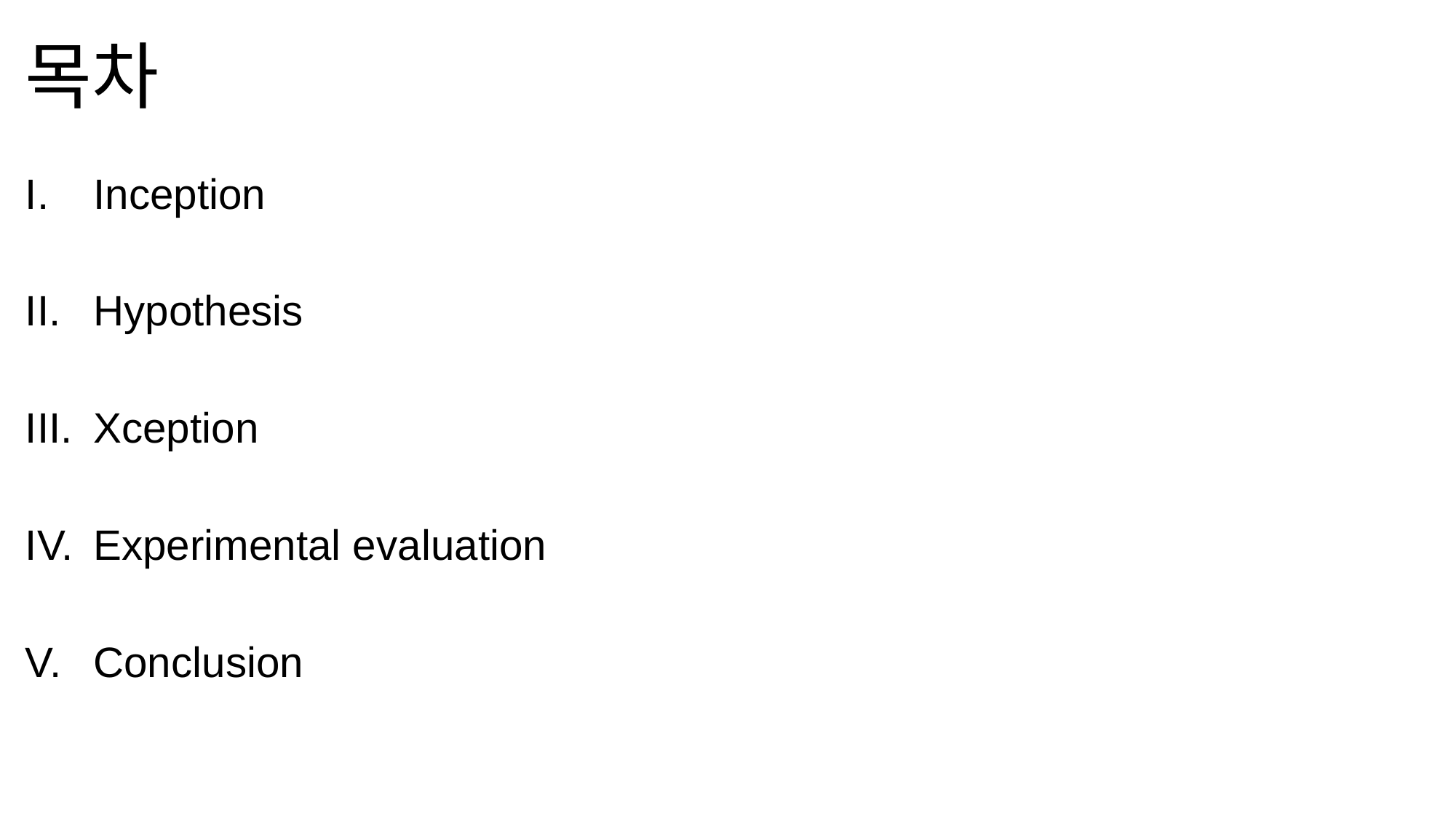

# 목차
Inception
Hypothesis
Xception
Experimental evaluation
Conclusion